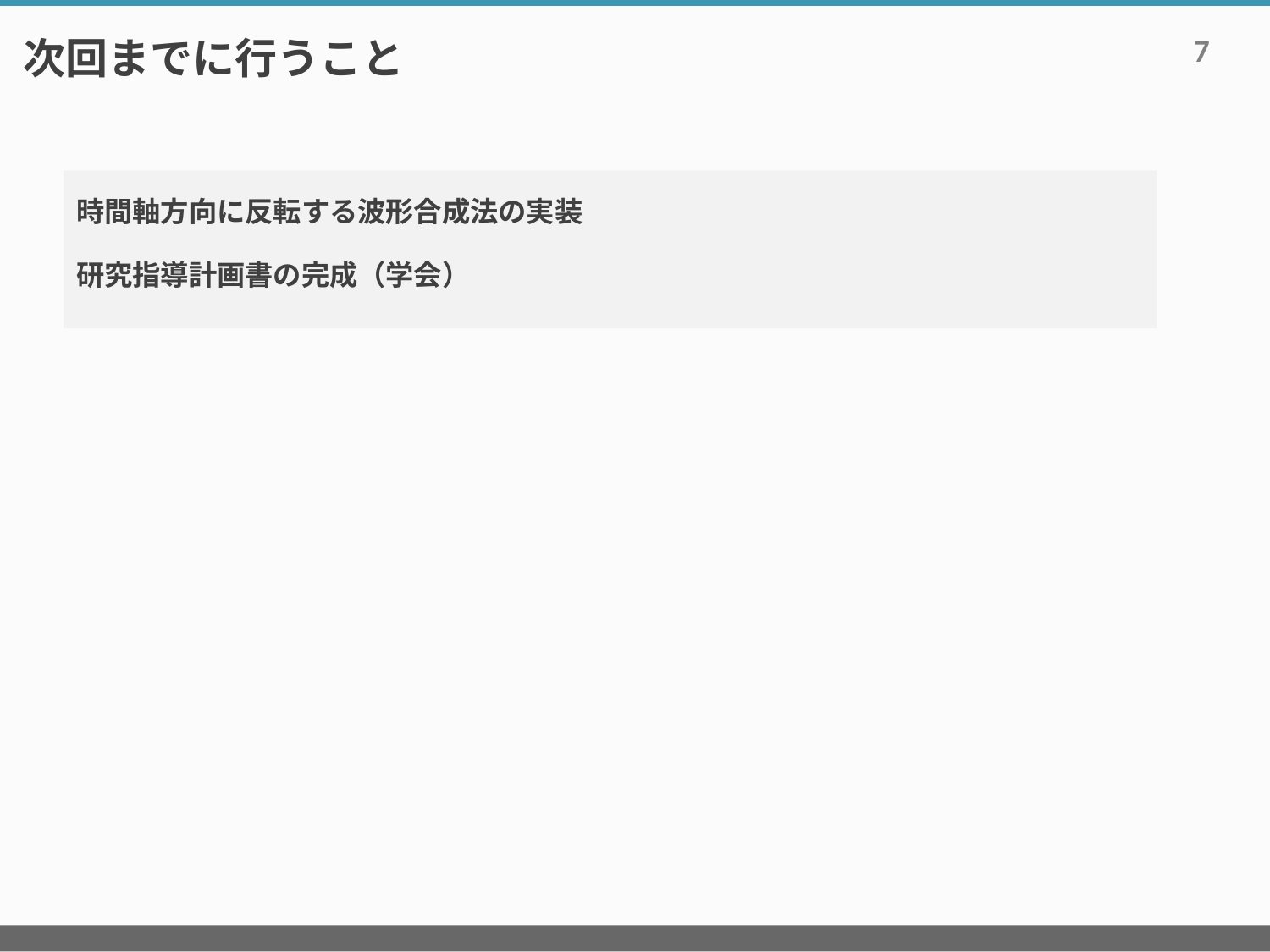

# 次回までに行うこと
7
時間軸方向に反転する波形合成法の実装
研究指導計画書の完成（学会）